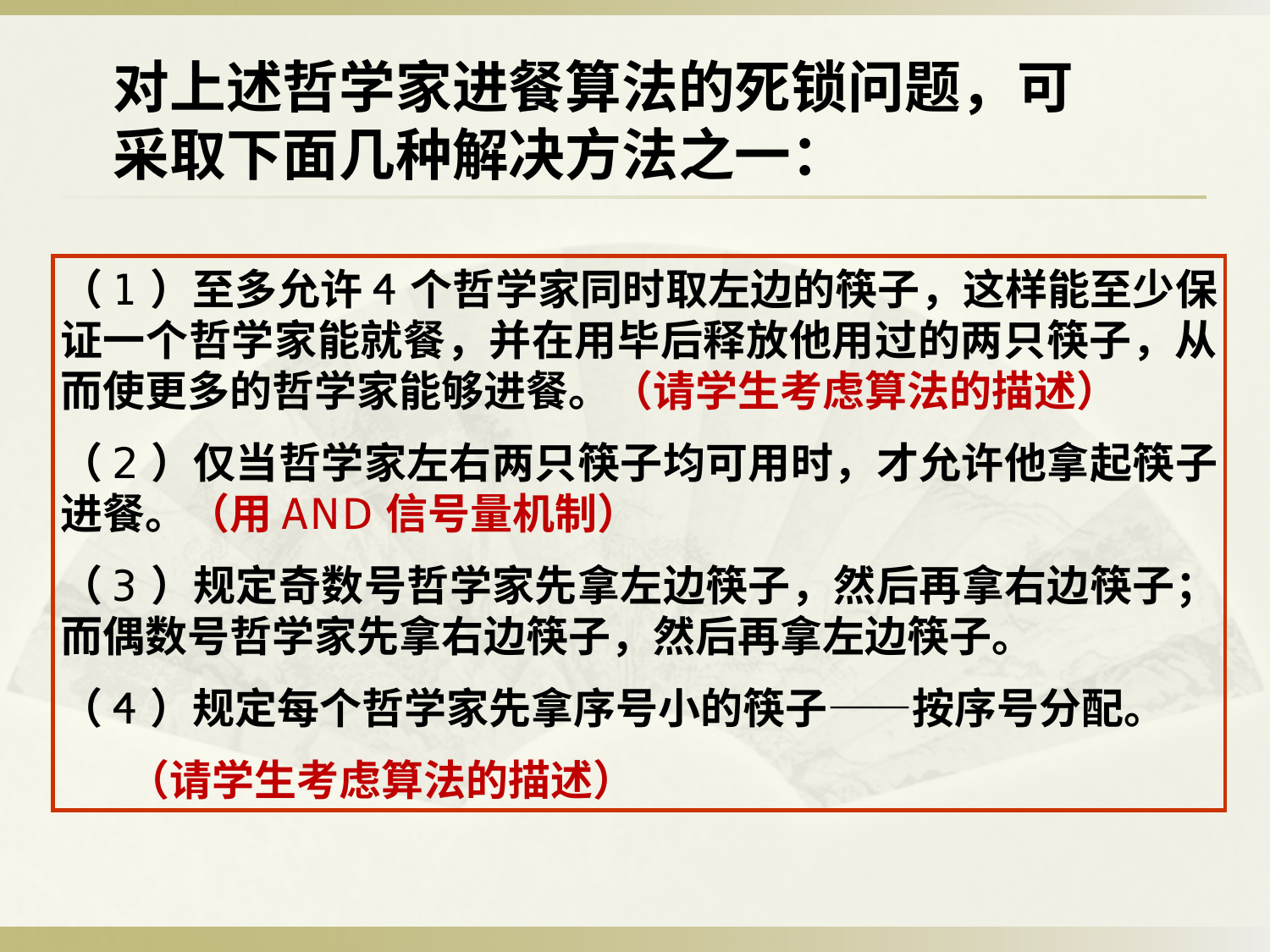

对上述哲学家进餐算法的死锁问题，可采取下面几种解决方法之一：
（1）至多允许4个哲学家同时取左边的筷子，这样能至少保证一个哲学家能就餐，并在用毕后释放他用过的两只筷子，从而使更多的哲学家能够进餐。（请学生考虑算法的描述）
（2）仅当哲学家左右两只筷子均可用时，才允许他拿起筷子进餐。（用AND信号量机制）
（3）规定奇数号哲学家先拿左边筷子，然后再拿右边筷子；而偶数号哲学家先拿右边筷子，然后再拿左边筷子。
（4）规定每个哲学家先拿序号小的筷子——按序号分配。
      （请学生考虑算法的描述）
66